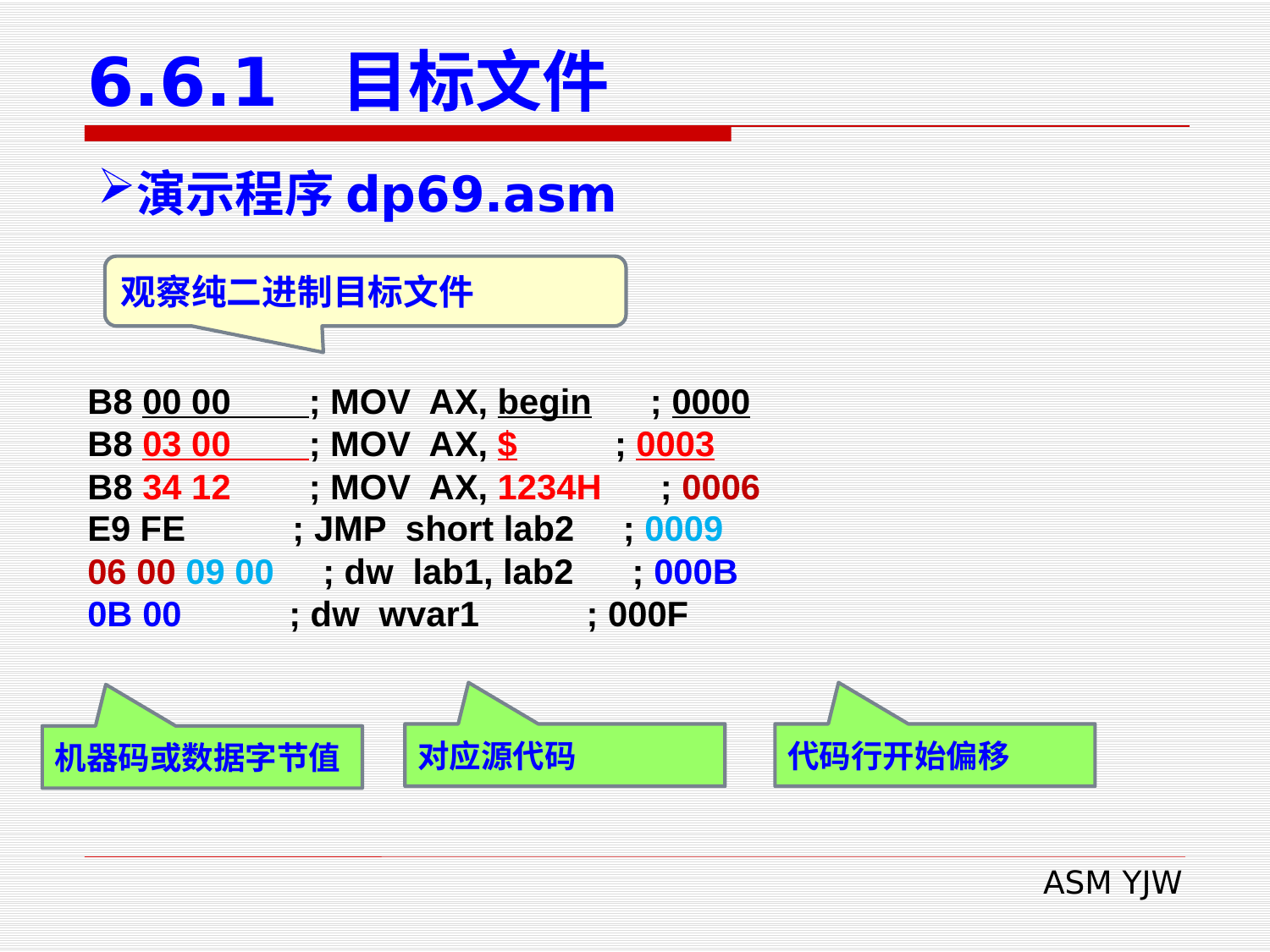

# 6.6.1  目标文件
演示程序dp69.asm
观察纯二进制目标文件
B8 00 00        ; MOV  AX, begin      ; 0000
B8 03 00        ; MOV  AX, $          ; 0003
B8 34 12        ; MOV  AX, 1234H      ; 0006
E9 FE           ; JMP  short lab2     ; 0009
06 00 09 00     ; dw  lab1, lab2      ; 000B
0B 00           ; dw  wvar1           ; 000F
对应源代码
代码行开始偏移
机器码或数据字节值